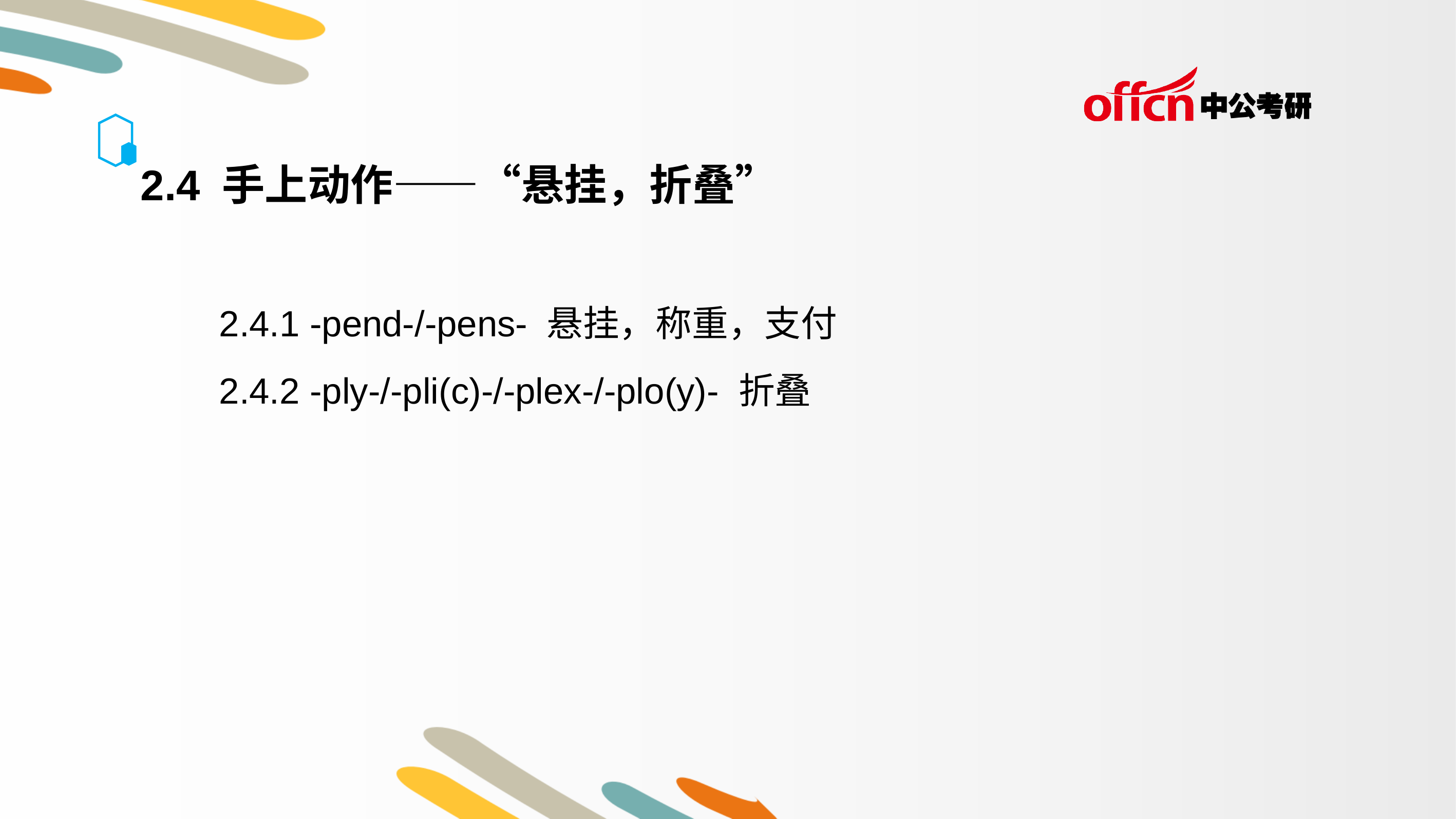

2.4 手上动作——“悬挂，折叠”

                2.4.1 -pend-/-pens- 悬挂，称重，支付
                2.4.2 -ply-/-pli(c)-/-plex-/-plo(y)- 折叠